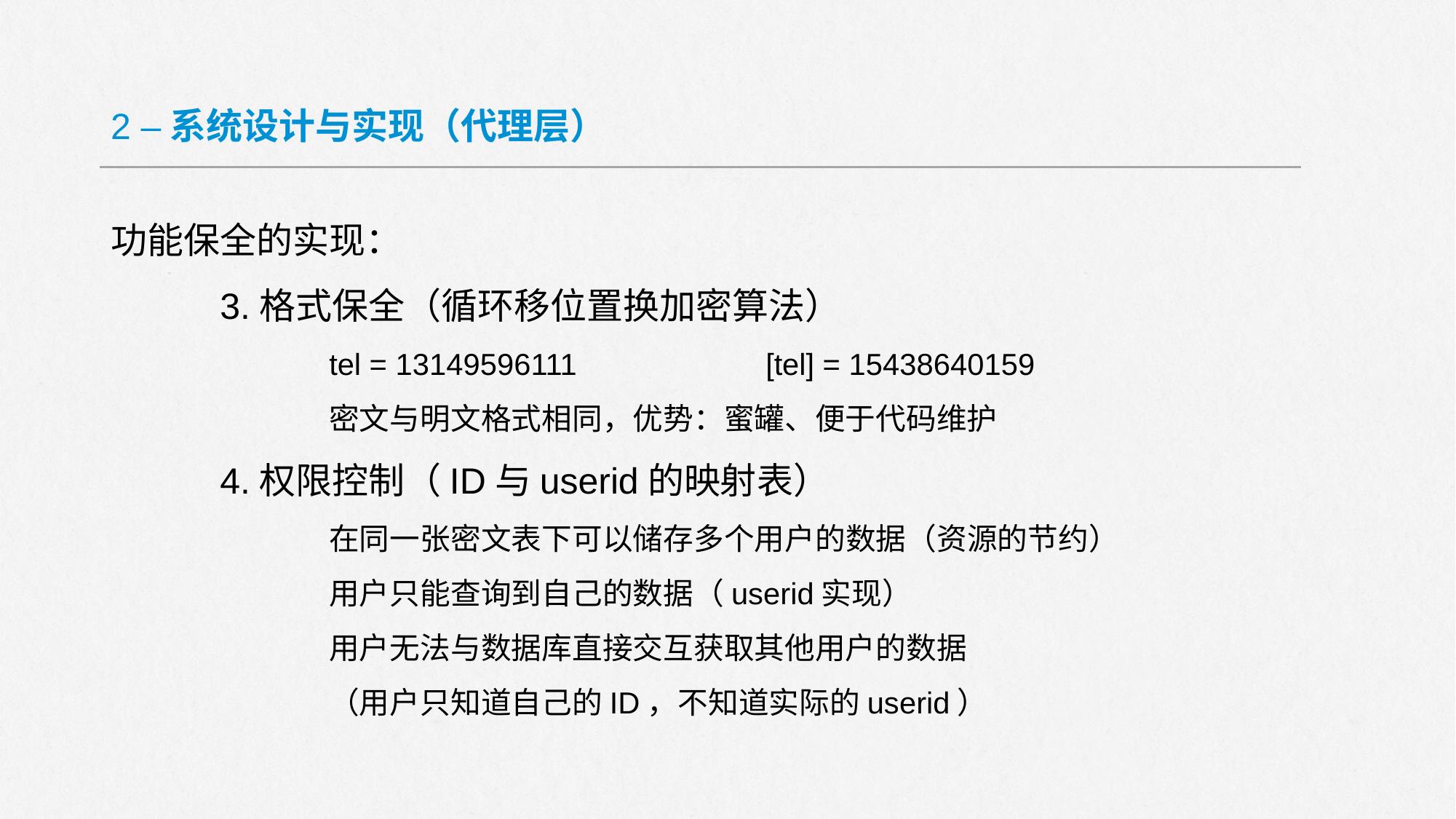

2 –系统设计与实现（代理层）
功能保全的实现：
	3.格式保全（循环移位置换加密算法）
		tel = 13149596111		[tel] = 15438640159
		密文与明文格式相同，优势：蜜罐、便于代码维护
	4.权限控制（ID与userid的映射表）
		在同一张密文表下可以储存多个用户的数据（资源的节约）
		用户只能查询到自己的数据（userid实现）
		用户无法与数据库直接交互获取其他用户的数据
		（用户只知道自己的ID，不知道实际的userid）